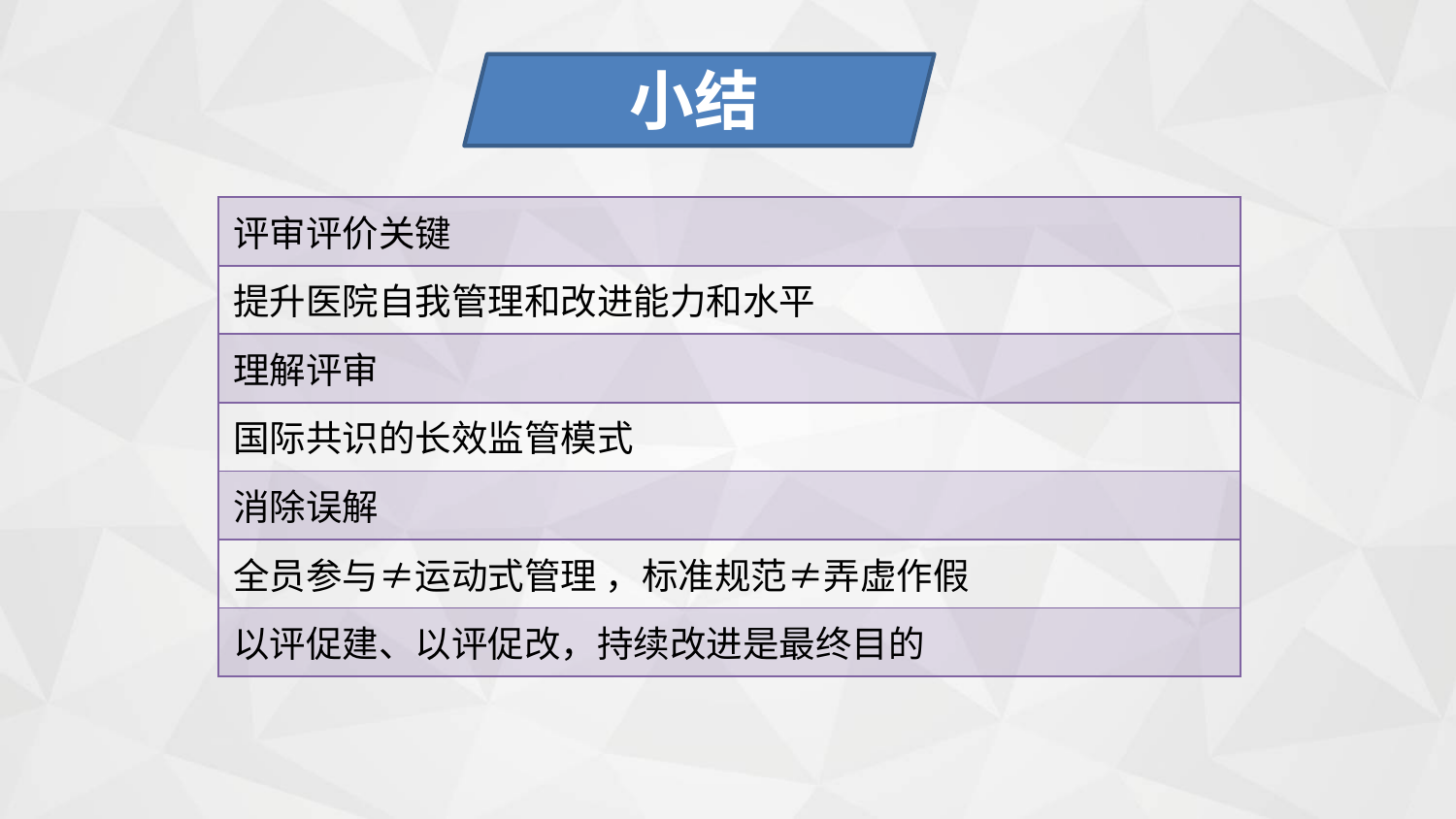

小结

| 评审评价关键 |
| --- |
| 提升医院自我管理和改进能力和水平 |
| 理解评审 |
| 国际共识的长效监管模式 |
| 消除误解 |
| 全员参与≠运动式管理 ，标准规范≠弄虚作假 |
| 以评促建、以评促改，持续改进是最终目的 |